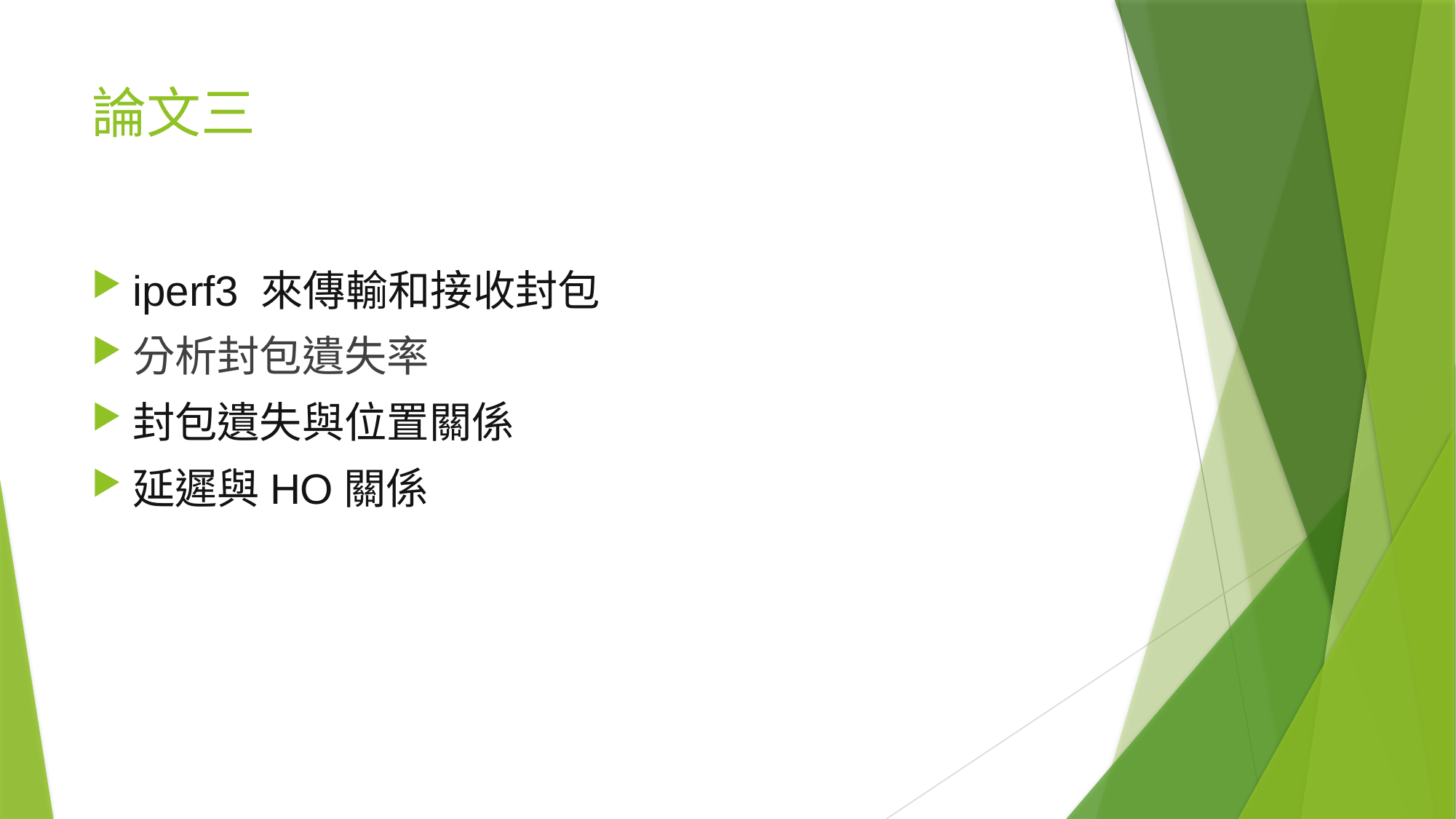

# 論文三
iperf3 來傳輸和接收封包
分析封包遺失率
封包遺失與位置關係
延遲與HO關係